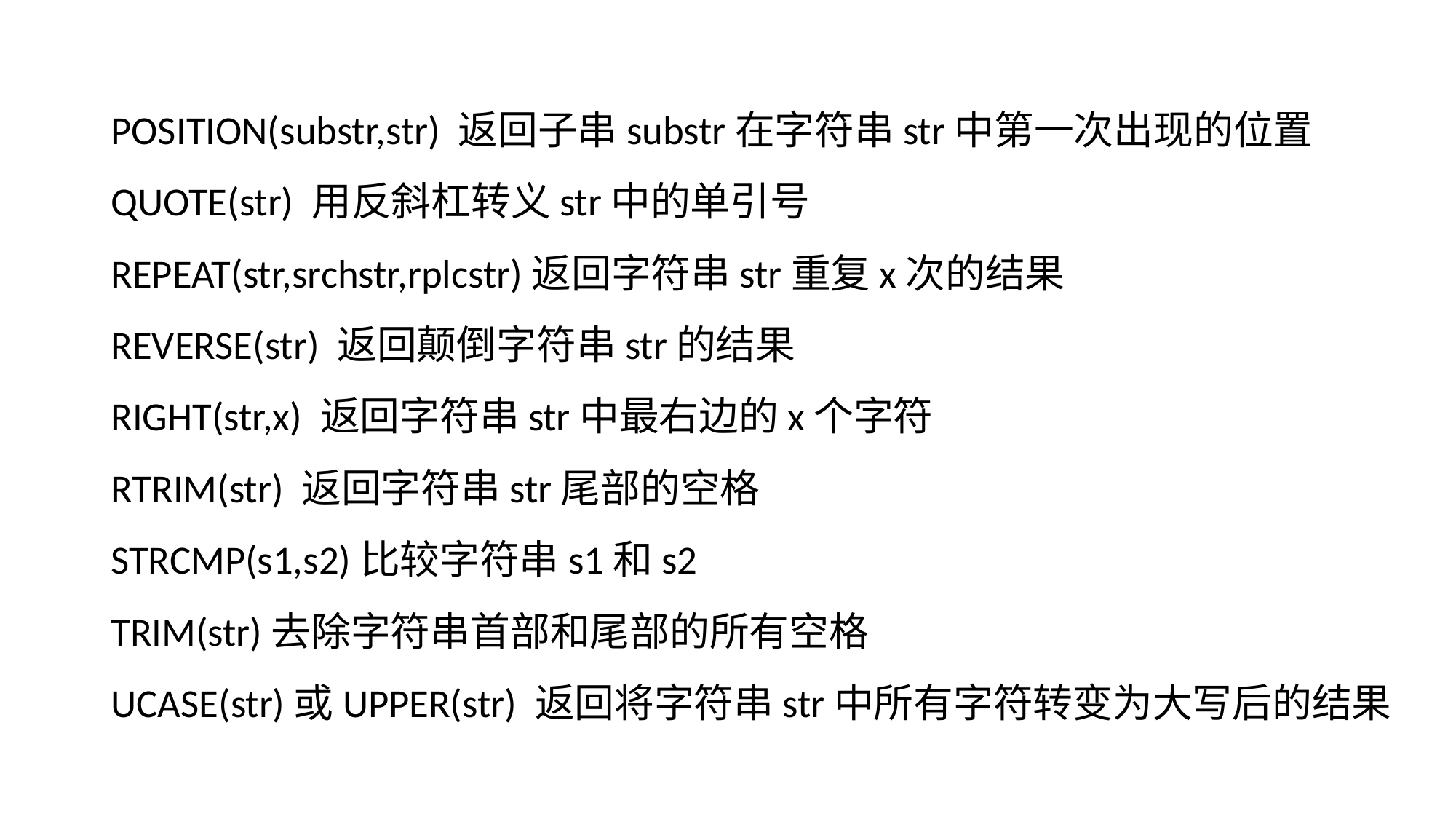

POSITION(substr,str) 返回子串substr在字符串str中第一次出现的位置
QUOTE(str) 用反斜杠转义str中的单引号
REPEAT(str,srchstr,rplcstr)返回字符串str重复x次的结果
REVERSE(str) 返回颠倒字符串str的结果
RIGHT(str,x) 返回字符串str中最右边的x个字符
RTRIM(str) 返回字符串str尾部的空格
STRCMP(s1,s2)比较字符串s1和s2
TRIM(str)去除字符串首部和尾部的所有空格
UCASE(str)或UPPER(str) 返回将字符串str中所有字符转变为大写后的结果